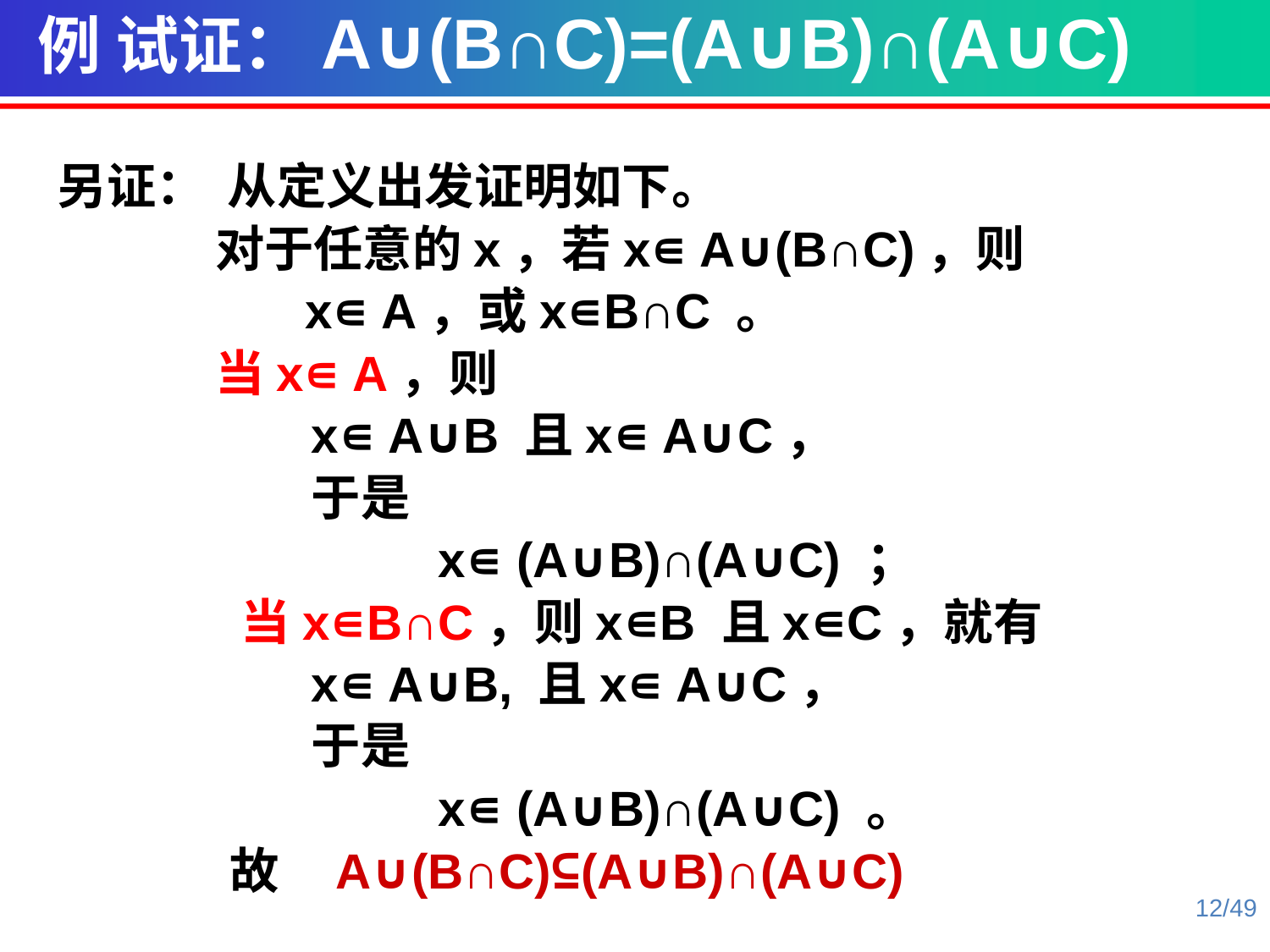

例 试证：A∪(B∩C)=(A∪B)∩(A∪C)
另证：  从定义出发证明如下。
             对于任意的x，若x∊ A∪(B∩C)，则
                  x∊ A，或x∊B∩C 。
             当x∊ A，则
		x∊ A∪B 且x∊ A∪C，
		于是
			x∊ (A∪B)∩(A∪C) ；
	    当x∊B∩C，则x∊B 且x∊C，就有
 		x∊ A∪B, 且x∊ A∪C，
	     	于是
		    	x∊ (A∪B)∩(A∪C) 。
	   故    A∪(B∩C)⊆(A∪B)∩(A∪C)
12/49